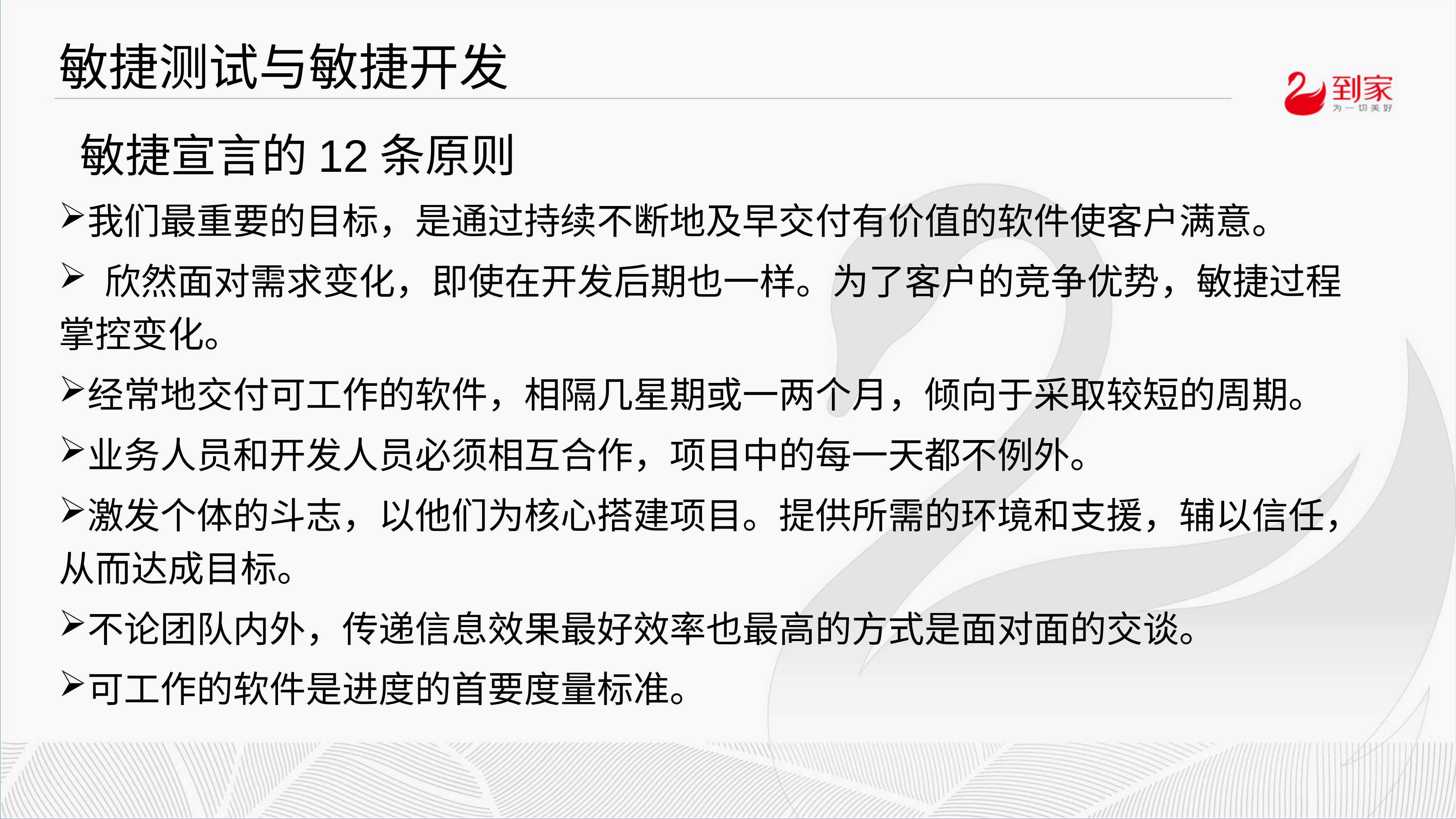

# 敏捷测试与敏捷开发
 敏捷宣言的12条原则
我们最重要的目标，是通过持续不断地及早交付有价值的软件使客户满意。
 欣然面对需求变化，即使在开发后期也一样。为了客户的竞争优势，敏捷过程掌控变化。
经常地交付可工作的软件，相隔几星期或一两个月，倾向于采取较短的周期。
业务人员和开发人员必须相互合作，项目中的每一天都不例外。
激发个体的斗志，以他们为核心搭建项目。提供所需的环境和支援，辅以信任，从而达成目标。
不论团队内外，传递信息效果最好效率也最高的方式是面对面的交谈。
可工作的软件是进度的首要度量标准。